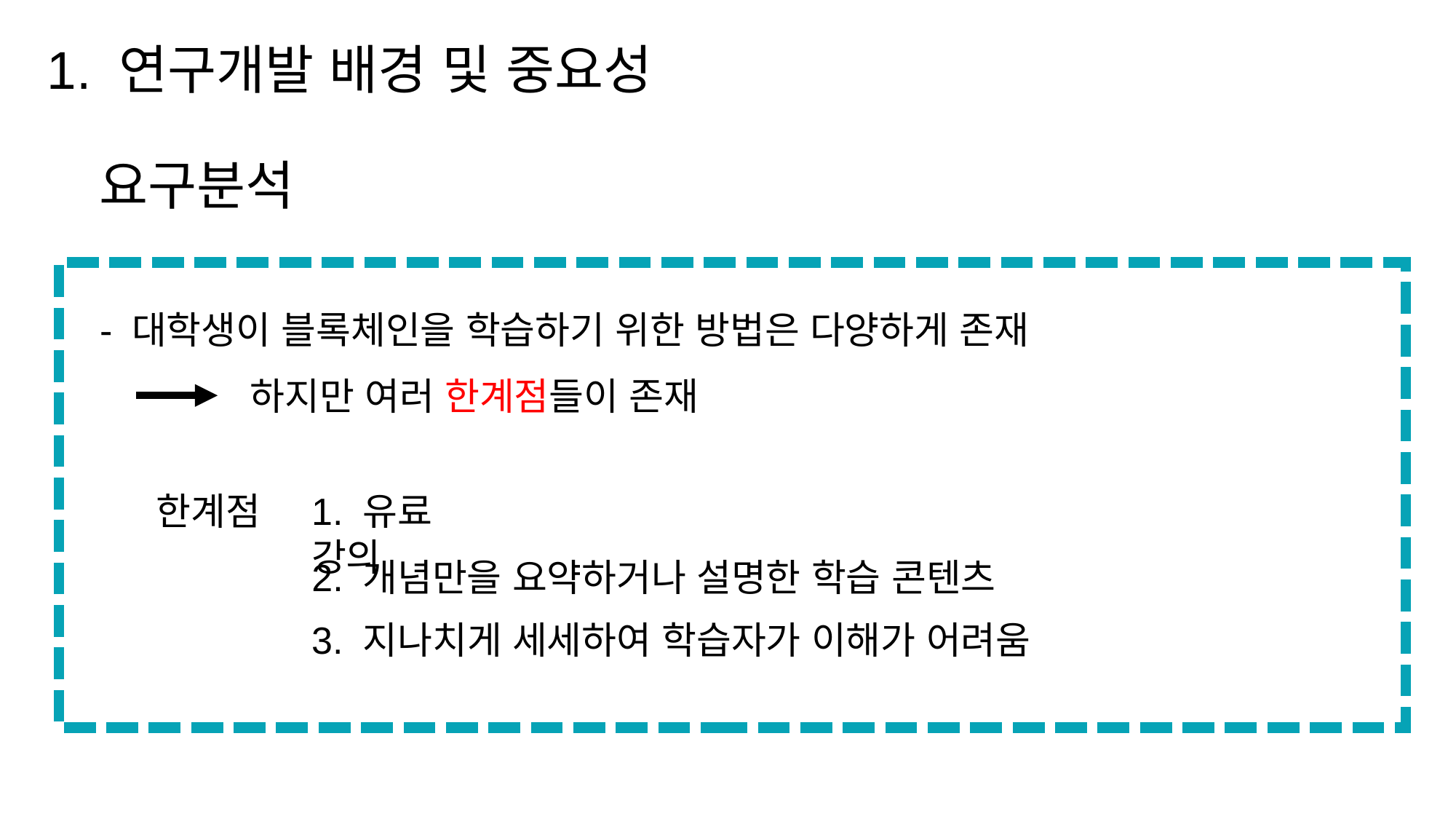

1. 연구개발 배경 및 중요성
요구분석

- 대학생이 블록체인을 학습하기 위한 방법은 다양하게 존재
하지만 여러 한계점들이 존재
한계점
1. 유료 강의
2. 개념만을 요약하거나 설명한 학습 콘텐츠
3. 지나치게 세세하여 학습자가 이해가 어려움